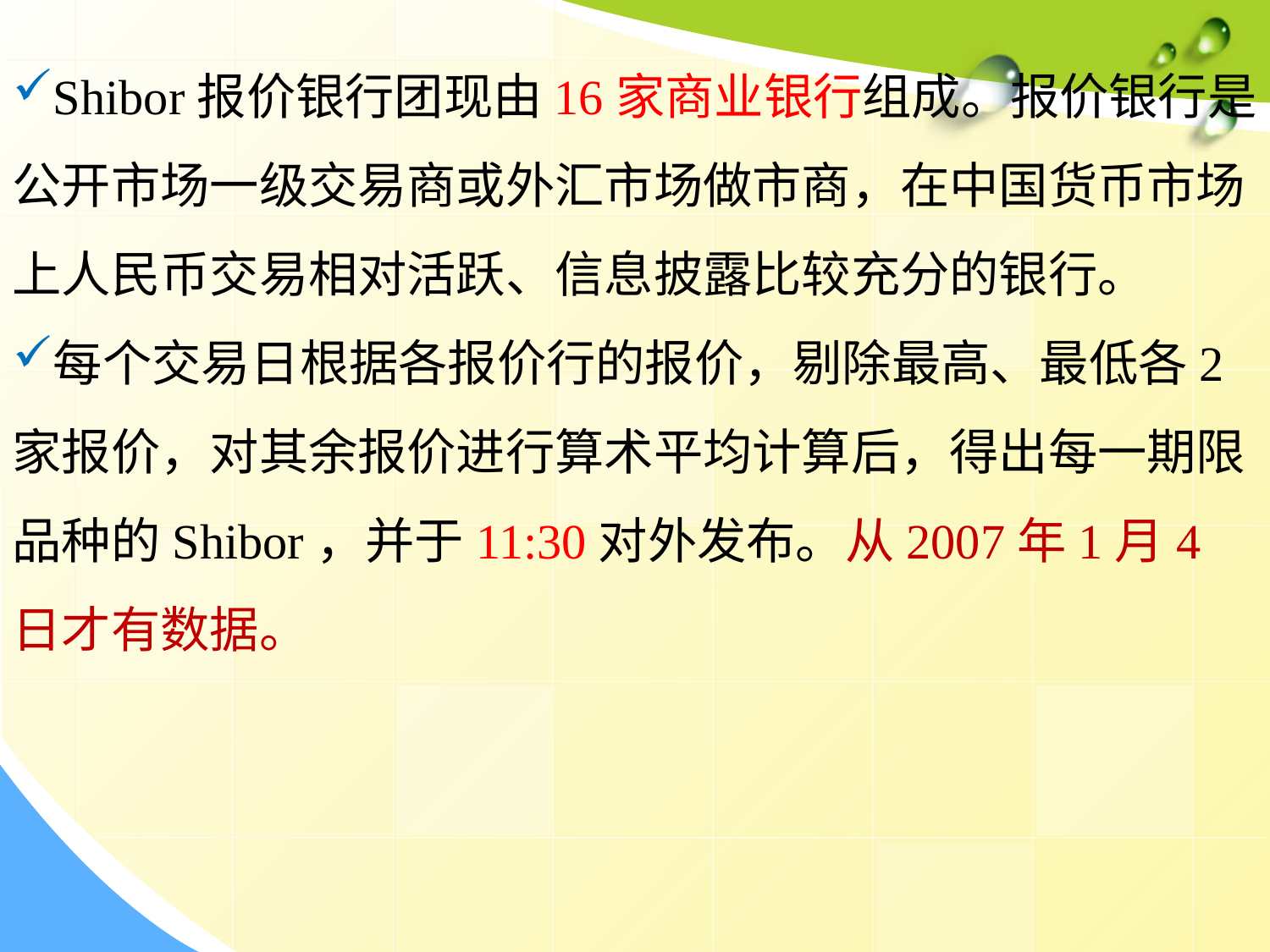

Shibor报价银行团现由16家商业银行组成。报价银行是公开市场一级交易商或外汇市场做市商，在中国货币市场上人民币交易相对活跃、信息披露比较充分的银行。
每个交易日根据各报价行的报价，剔除最高、最低各2家报价，对其余报价进行算术平均计算后，得出每一期限品种的Shibor，并于11:30对外发布。从2007年1月4日才有数据。